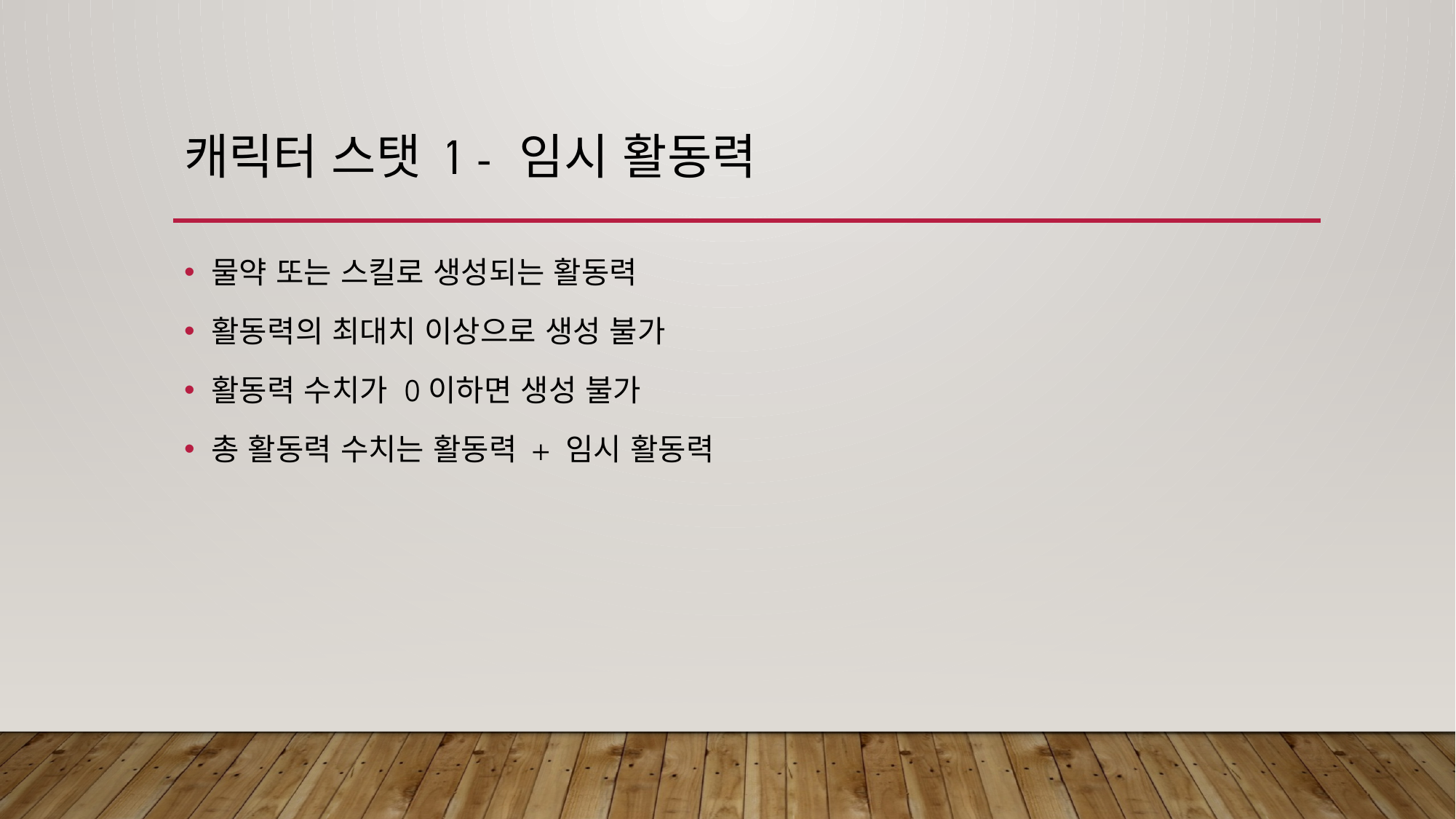

# 캐릭터 스탯 1 - 임시 활동력
물약 또는 스킬로 생성되는 활동력
활동력의 최대치 이상으로 생성 불가
활동력 수치가 0이하면 생성 불가
총 활동력 수치는 활동력 + 임시 활동력